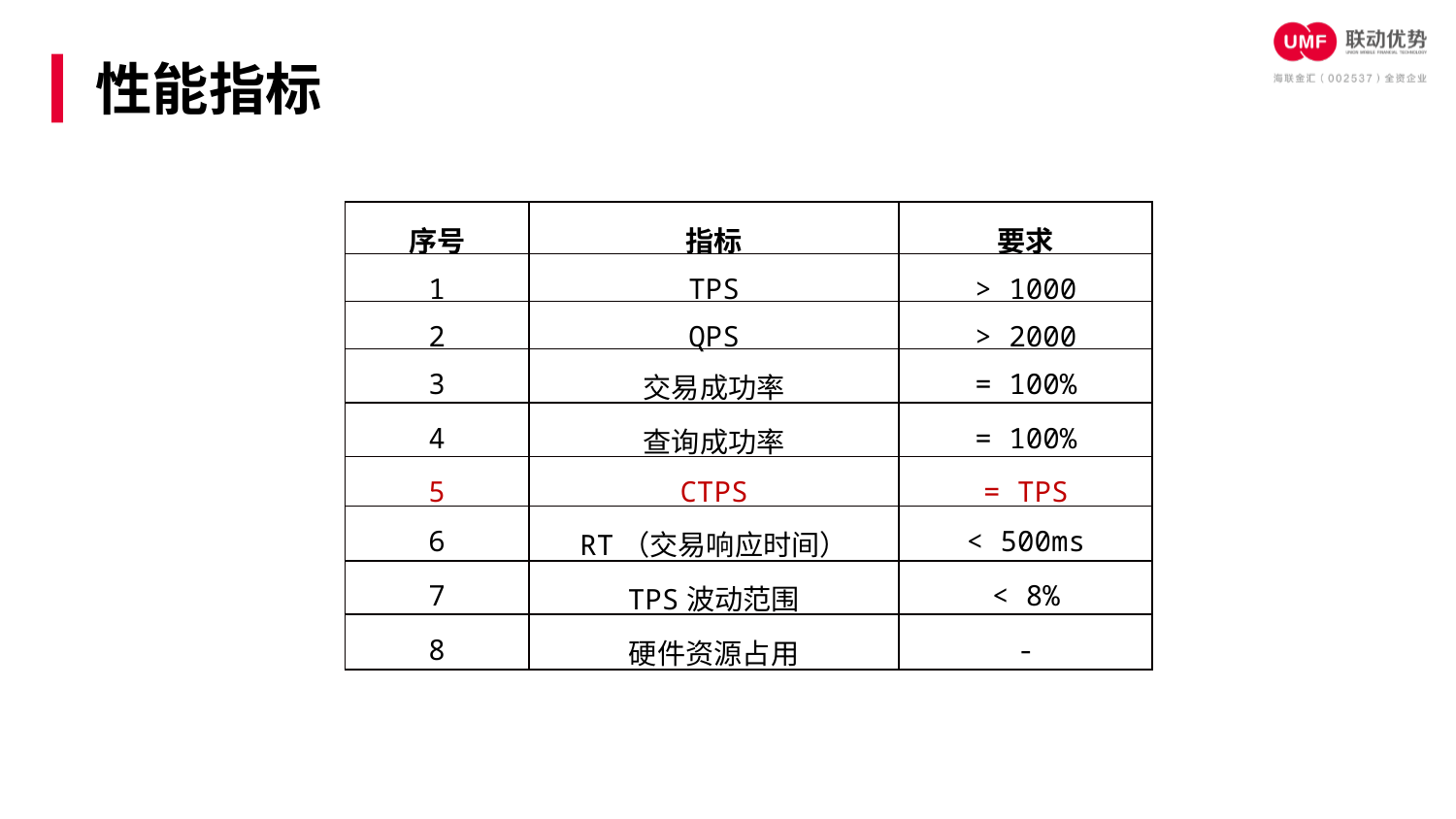

性能指标
| 序号 | 指标 | 要求 |
| --- | --- | --- |
| 1 | TPS | > 1000 |
| 2 | QPS | > 2000 |
| 3 | 交易成功率 | = 100% |
| 4 | 查询成功率 | = 100% |
| 5 | CTPS | = TPS |
| 6 | RT（交易响应时间） | < 500ms |
| 7 | TPS波动范围 | < 8% |
| 8 | 硬件资源占用 | - |